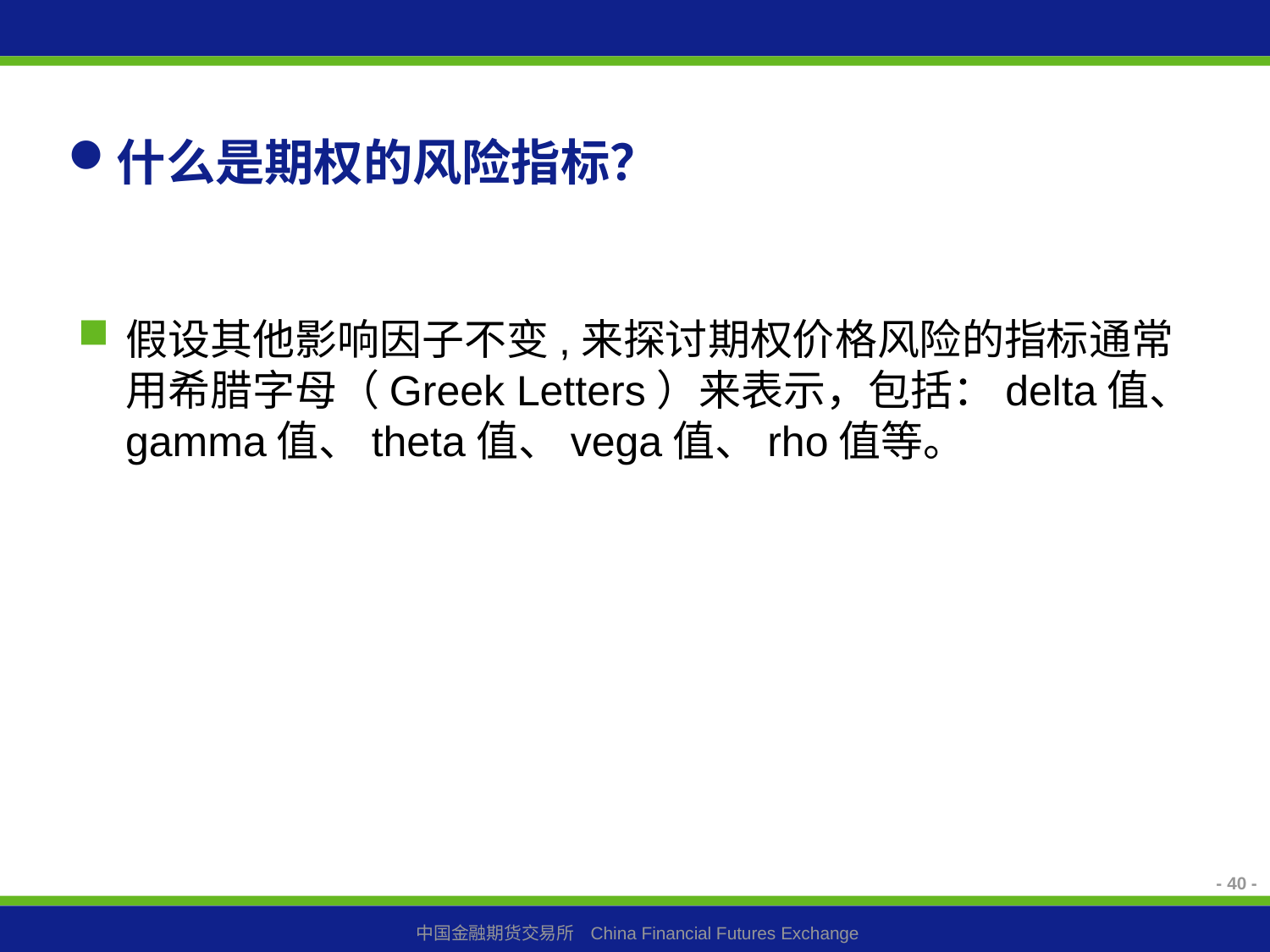

# 什么是期权的风险指标？
假设其他影响因子不变,来探讨期权价格风险的指标通常用希腊字母（Greek Letters）来表示，包括：delta值、gamma值、theta值、vega值、rho值等。
- 40 -